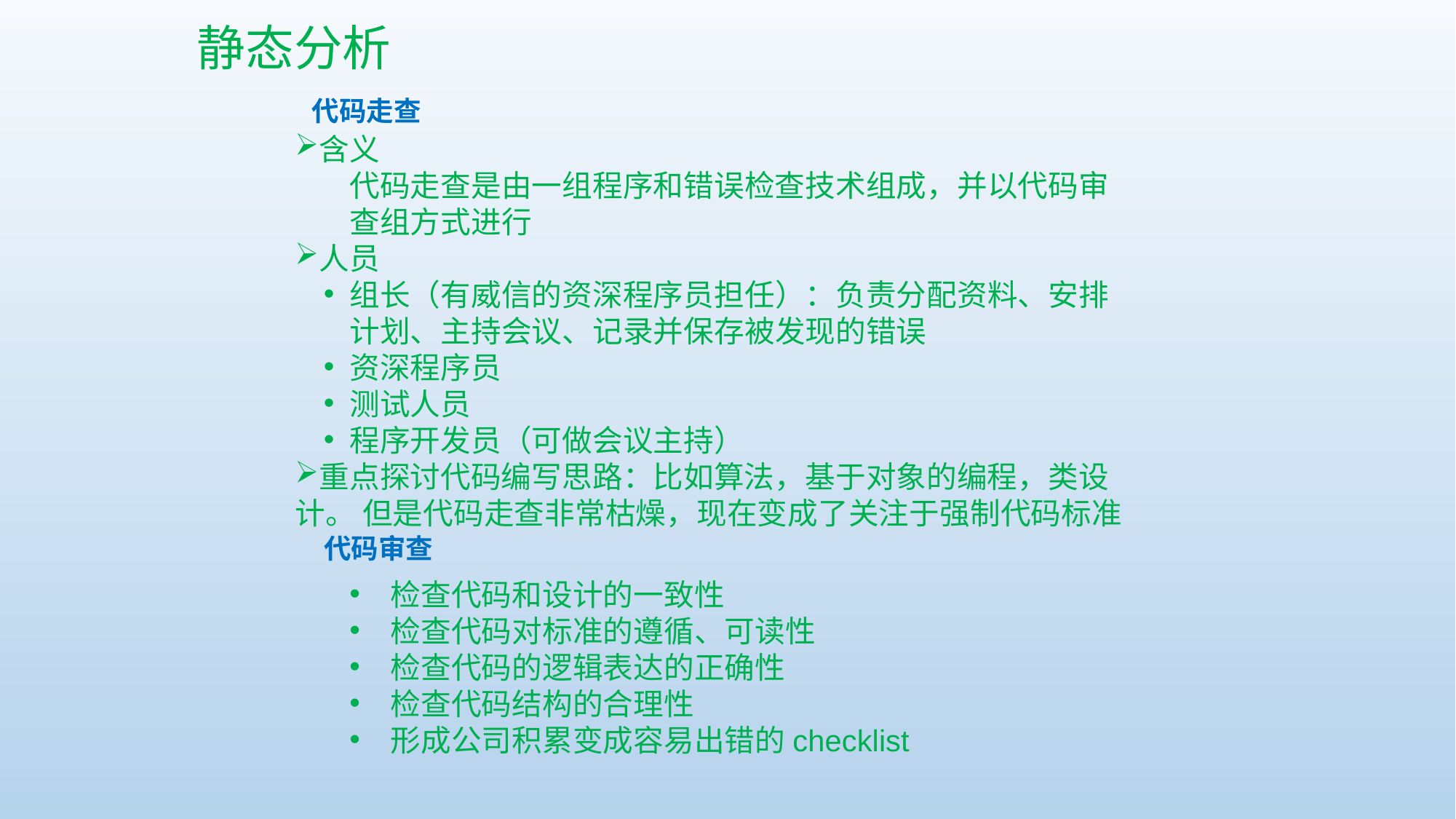

静态分析
代码走查
含义
代码走查是由一组程序和错误检查技术组成，并以代码审查组方式进行
人员
组长（有威信的资深程序员担任）：负责分配资料、安排计划、主持会议、记录并保存被发现的错误
资深程序员
测试人员
程序开发员（可做会议主持）
重点探讨代码编写思路：比如算法，基于对象的编程，类设计。 但是代码走查非常枯燥，现在变成了关注于强制代码标准
代码审查
检查代码和设计的一致性
检查代码对标准的遵循、可读性
检查代码的逻辑表达的正确性
检查代码结构的合理性
形成公司积累变成容易出错的checklist